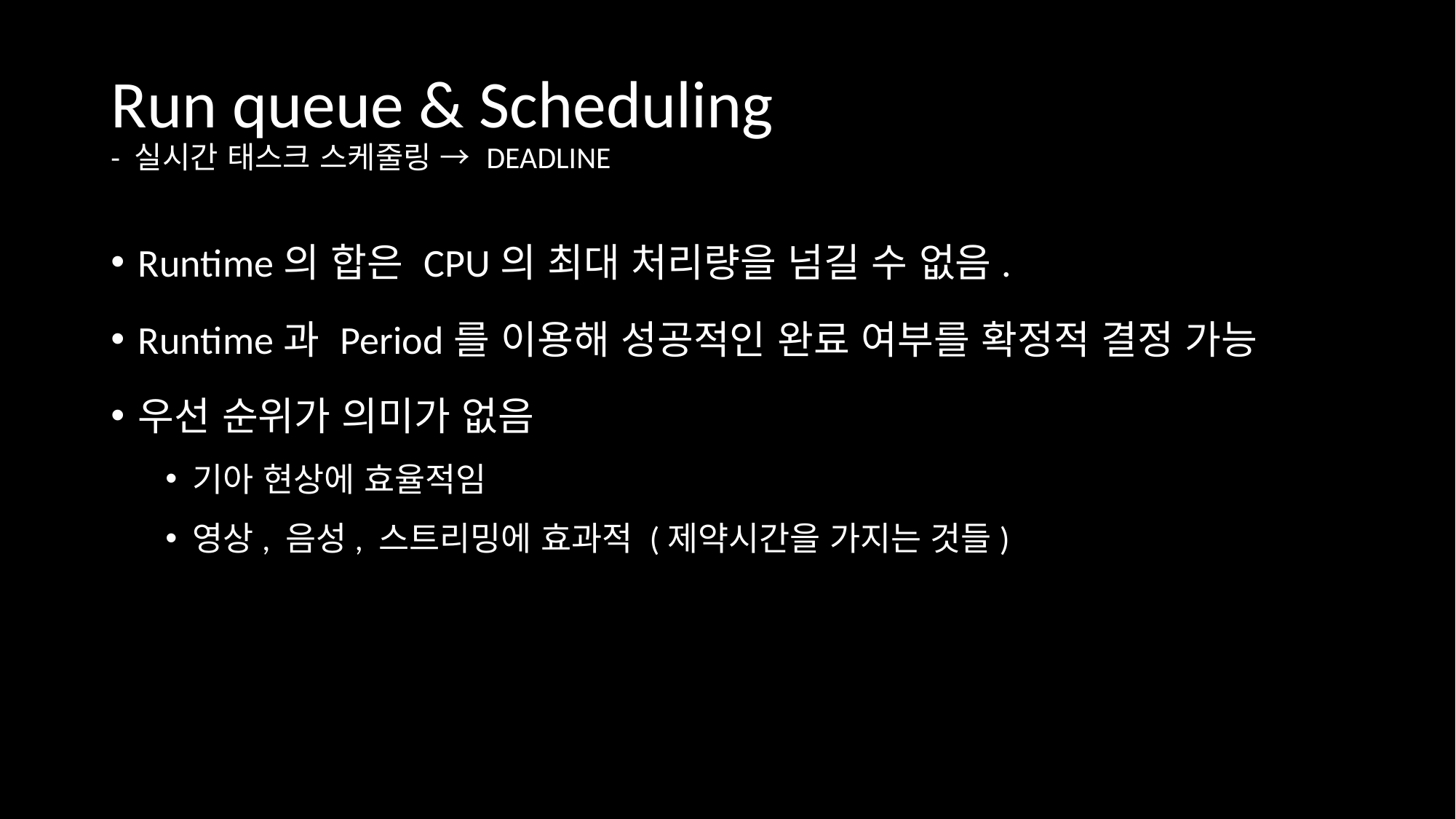

# Run queue & Scheduling - 실시간 태스크 스케줄링 → DEADLINE
Runtime의 합은 CPU의 최대 처리량을 넘길 수 없음.
Runtime과 Period를 이용해 성공적인 완료 여부를 확정적 결정 가능
우선 순위가 의미가 없음
기아 현상에 효율적임
영상, 음성, 스트리밍에 효과적 (제약시간을 가지는 것들)